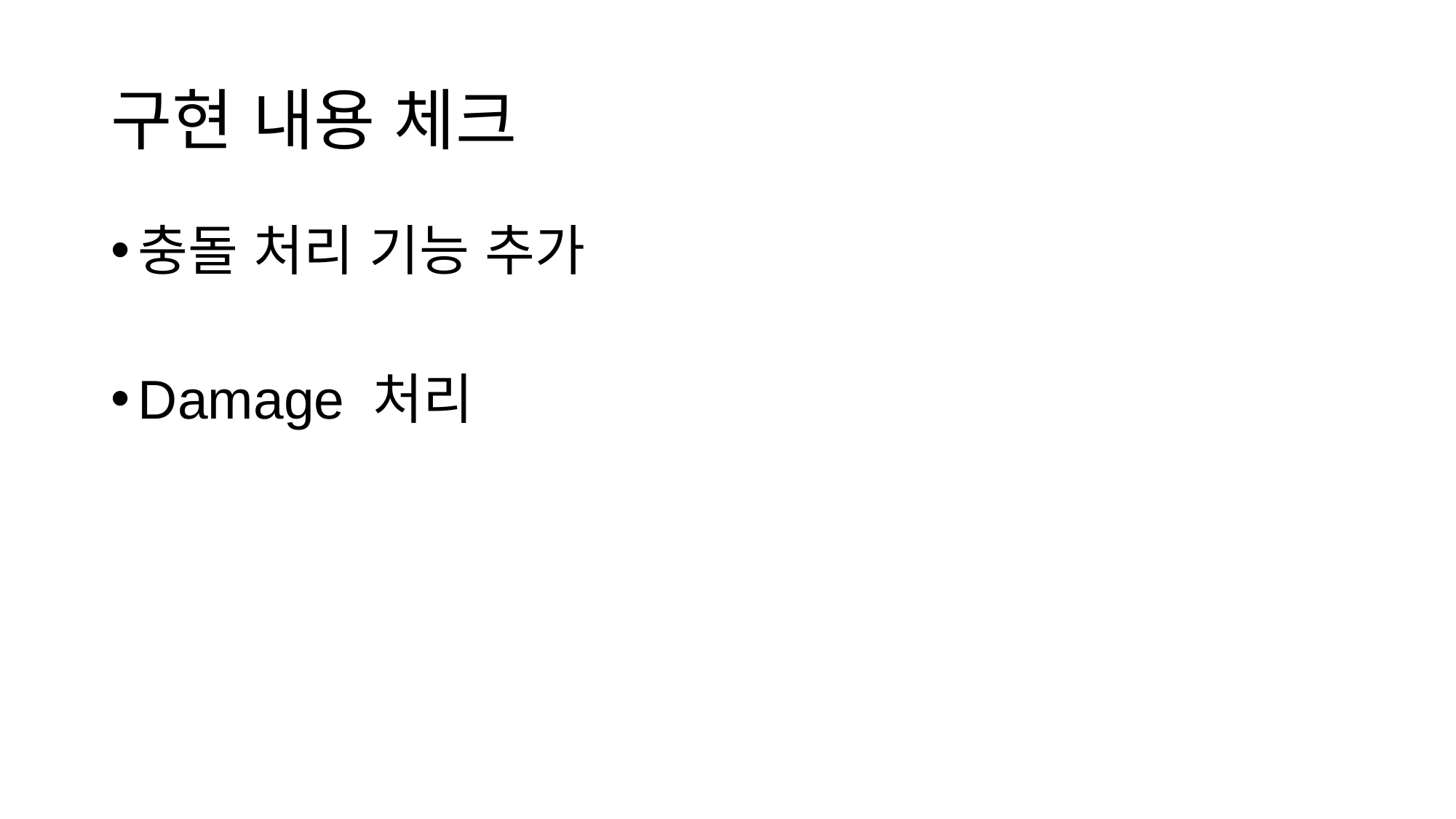

# 구현 내용 체크
충돌 처리 기능 추가

Damage 처리